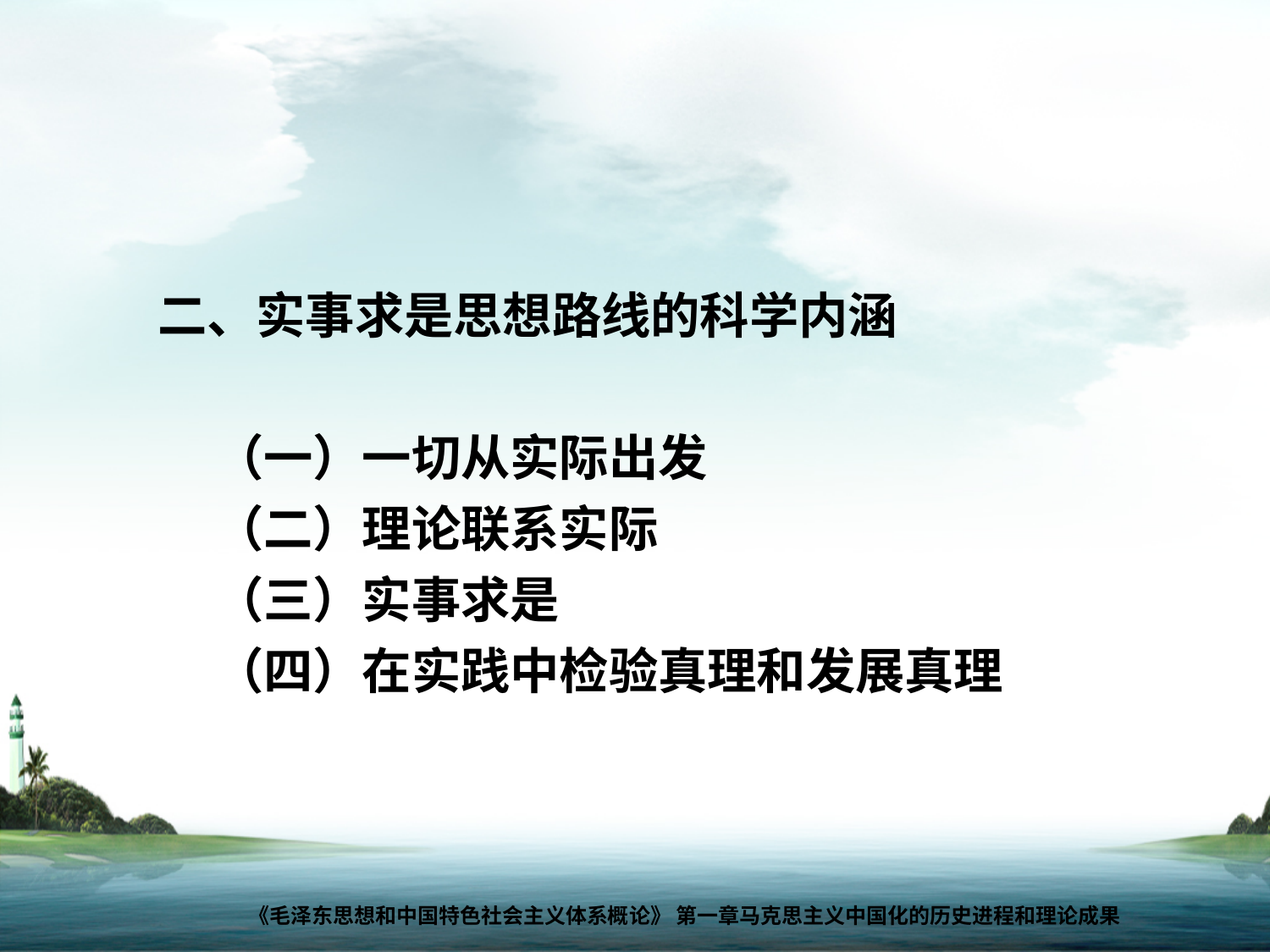

二、实事求是思想路线的科学内涵

    （一）一切从实际出发
    （二）理论联系实际
    （三）实事求是
    （四）在实践中检验真理和发展真理
《毛泽东思想和中国特色社会主义体系概论》 第一章马克思主义中国化的历史进程和理论成果